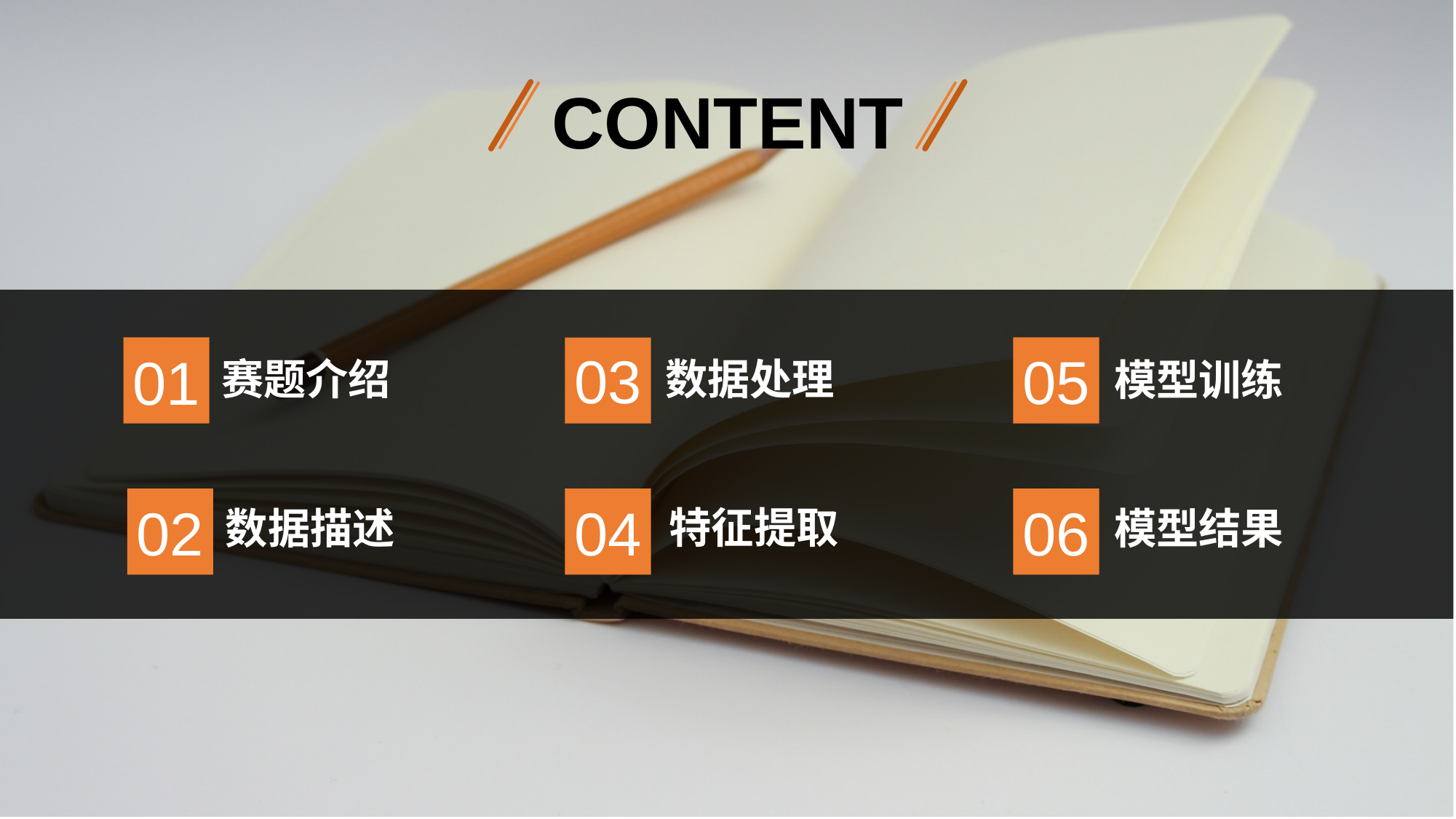

CONTENT

03

数据处理

01

05
模型训练
赛题介绍

02

04
特征提取

06
模型结果
数据描述